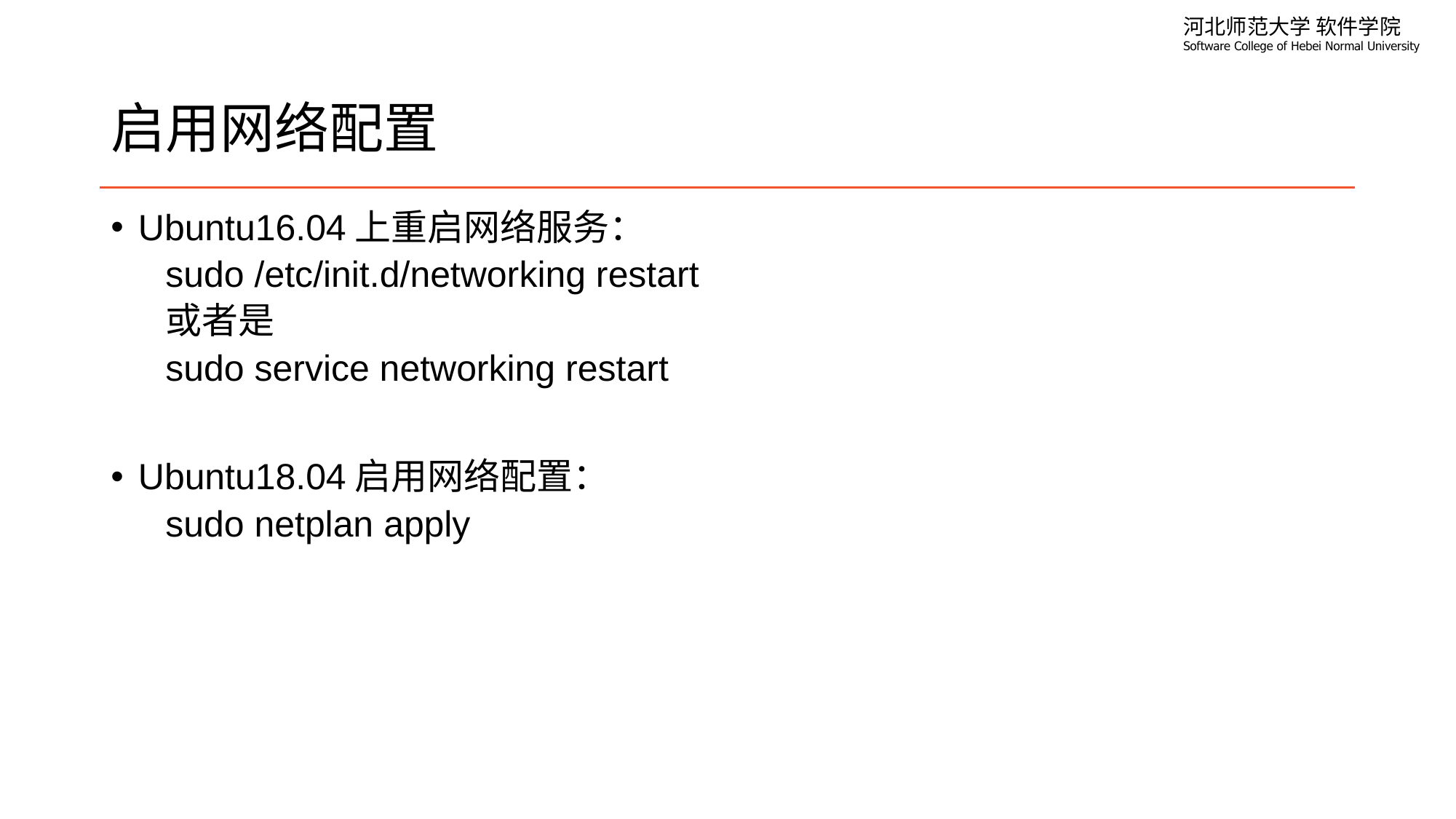

# 启用网络配置
Ubuntu16.04上重启网络服务：
sudo /etc/init.d/networking restart
或者是
sudo service networking restart

Ubuntu18.04启用网络配置：
sudo netplan apply